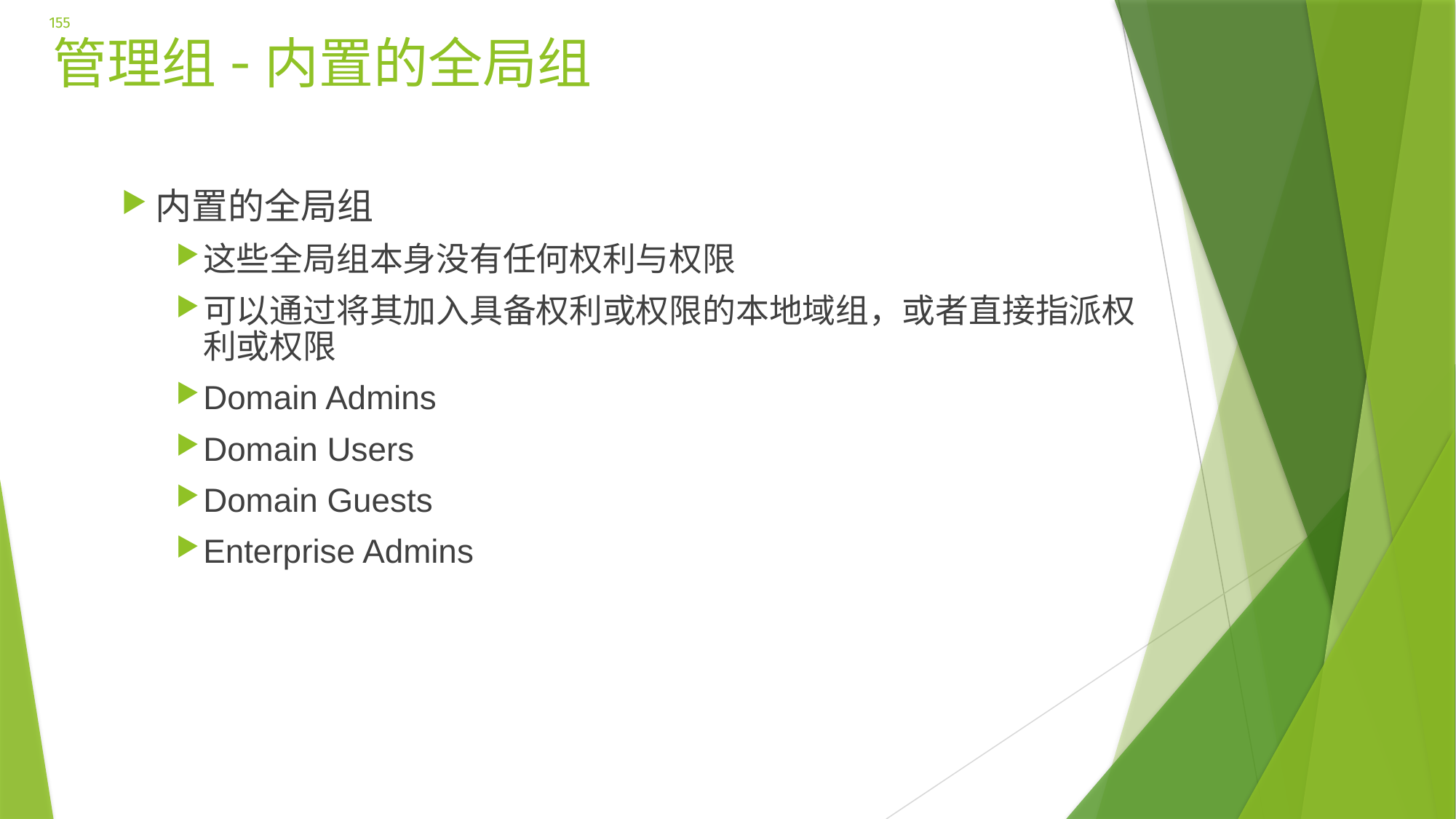

155
# 管理组-内置的全局组
内置的全局组
这些全局组本身没有任何权利与权限
可以通过将其加入具备权利或权限的本地域组，或者直接指派权利或权限
Domain Admins
Domain Users
Domain Guests
Enterprise Admins